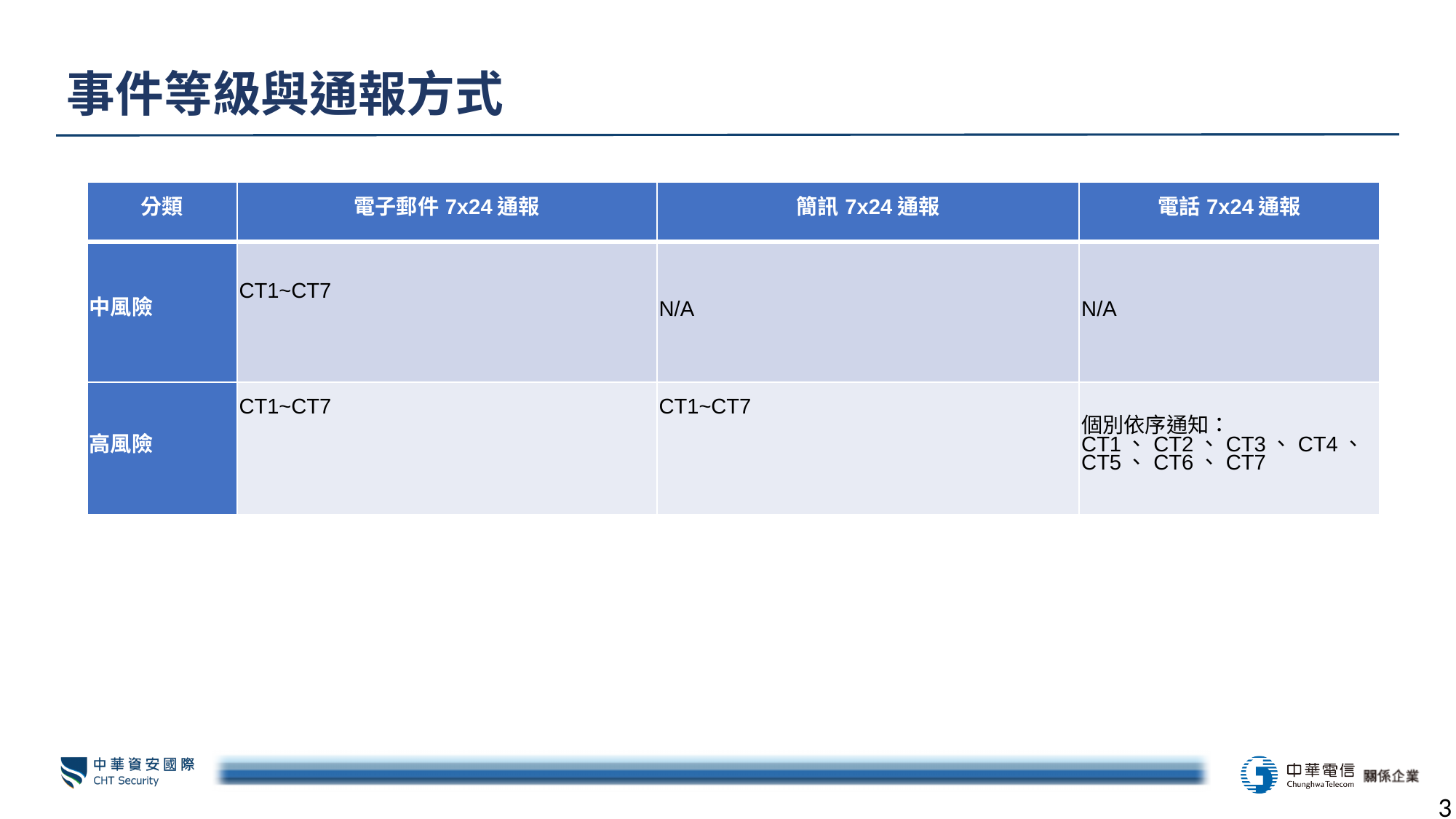

# 事件等級與通報方式
| 分類 | 電子郵件7x24通報 | 簡訊7x24通報 | 電話7x24通報 |
| --- | --- | --- | --- |
| 中風險 | CT1~CT7 | N/A | N/A |
| 高風險 | CT1~CT7 | CT1~CT7 | 個別依序通知： CT1、CT2、CT3、CT4、CT5、CT6、CT7 |
3